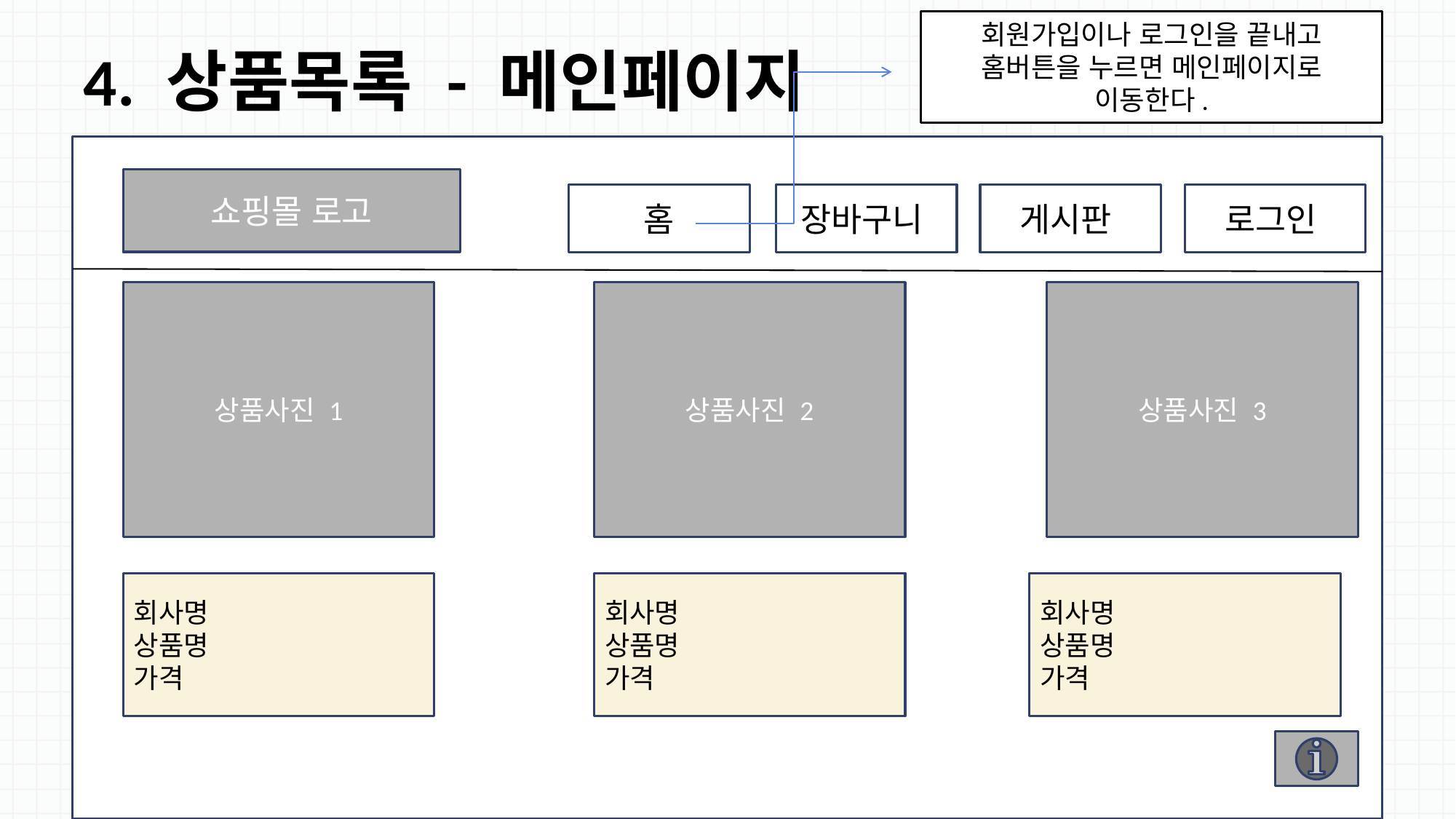

# 4. 상품목록 - 메인페이지
회원가입이나 로그인을 끝내고 홈버튼을 누르면 메인페이지로 이동한다.

쇼핑몰 로고
홈
장바구니
게시판
로그인

상품사진 1
상품사진 2
상품사진 3
회사명
상품명
가격
회사명
상품명
가격
회사명
상품명
가격